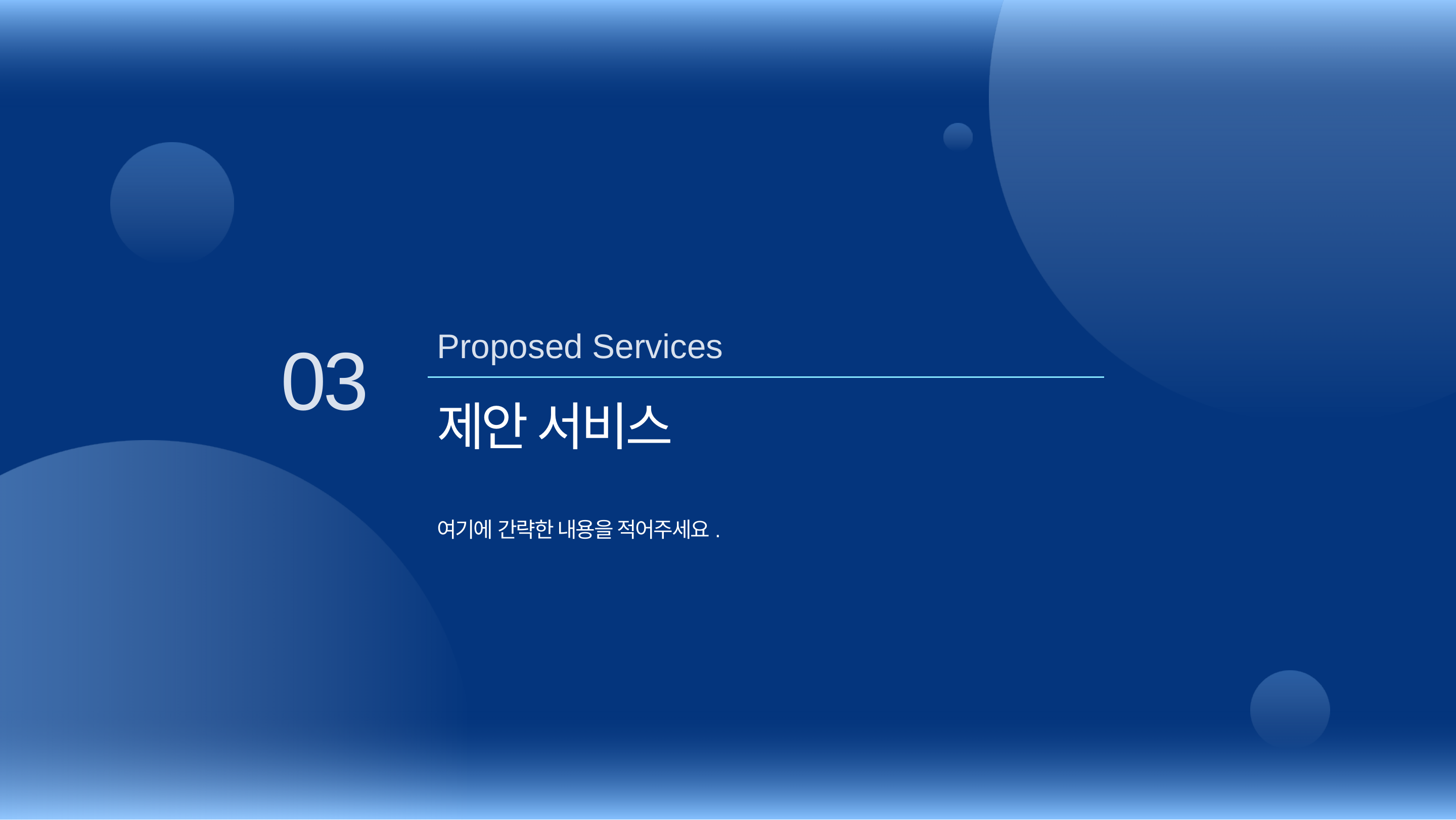

Proposed Services
03
제안 서비스
여기에 간략한 내용을 적어주세요.